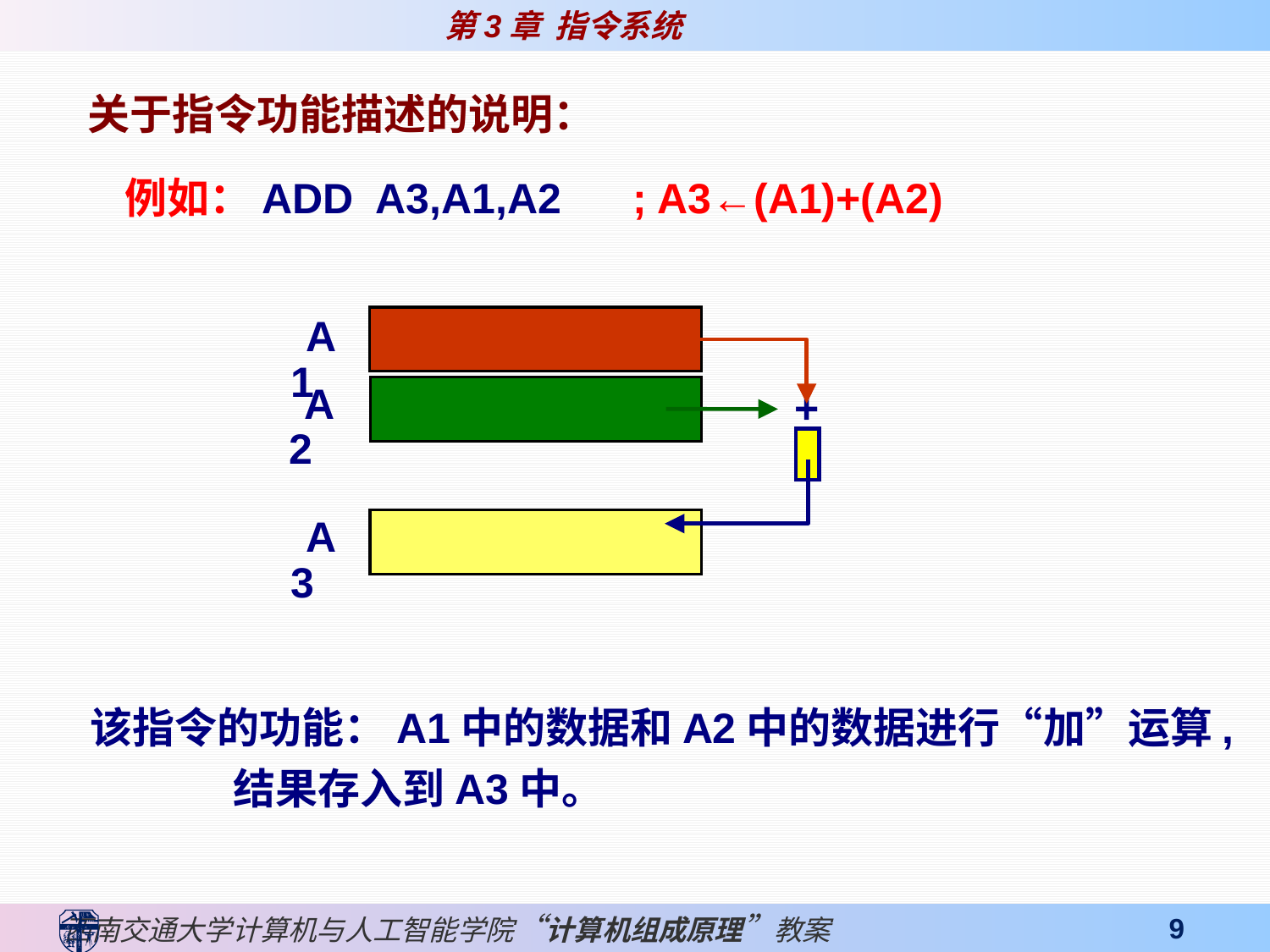

关于指令功能描述的说明：
例如：ADD  A3,A1,A2	; A3←(A1)+(A2)

A1

A2
A3

+

该指令的功能：A1中的数据和A2中的数据进行“加”运算,
              结果存入到A3中。